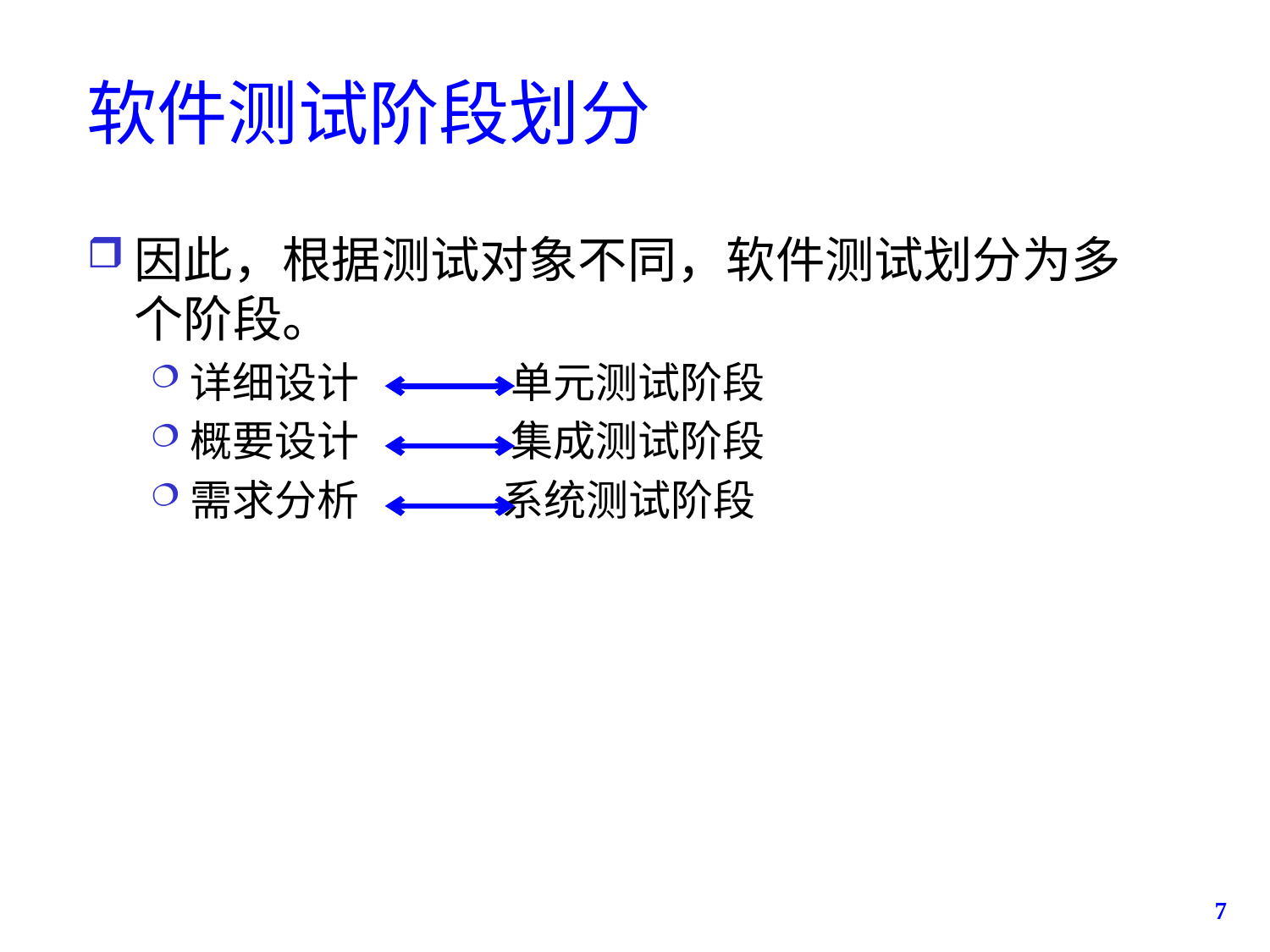

# 软件测试阶段划分
因此，根据测试对象不同，软件测试划分为多个阶段。
详细设计                单元测试阶段
概要设计                集成测试阶段
需求分析               系统测试阶段

7